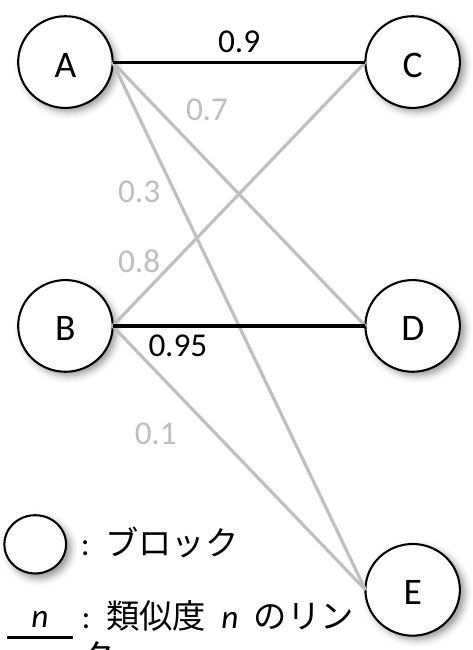

0.9
A
C
0.7
0.3
0.8
B
D
0.95
0.1

: ブロック
E
n
: 類似度 n のリンク